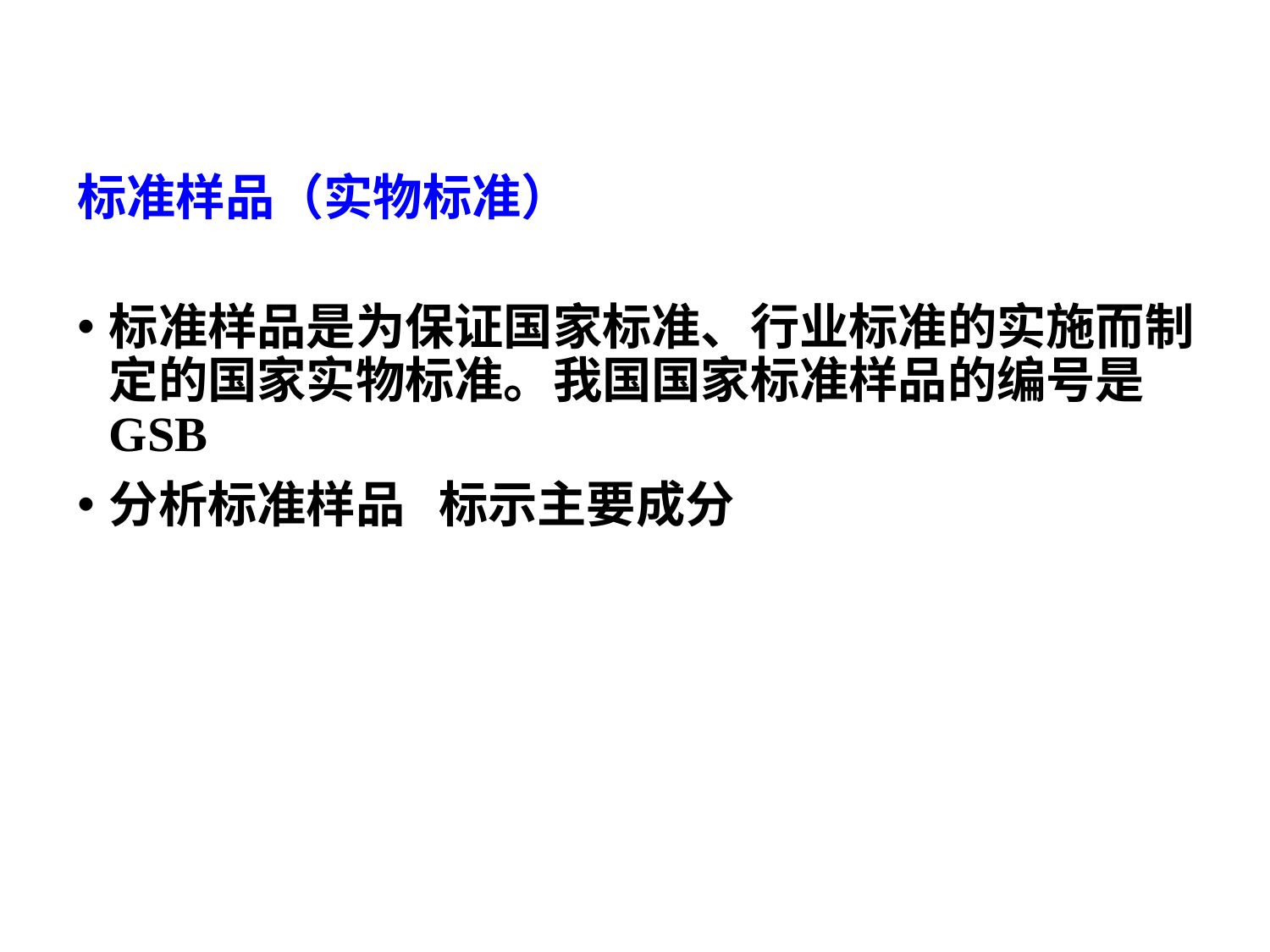

# 标准样品（实物标准）
标准样品是为保证国家标准、行业标准的实施而制定的国家实物标准。我国国家标准样品的编号是GSB
分析标准样品   标示主要成分